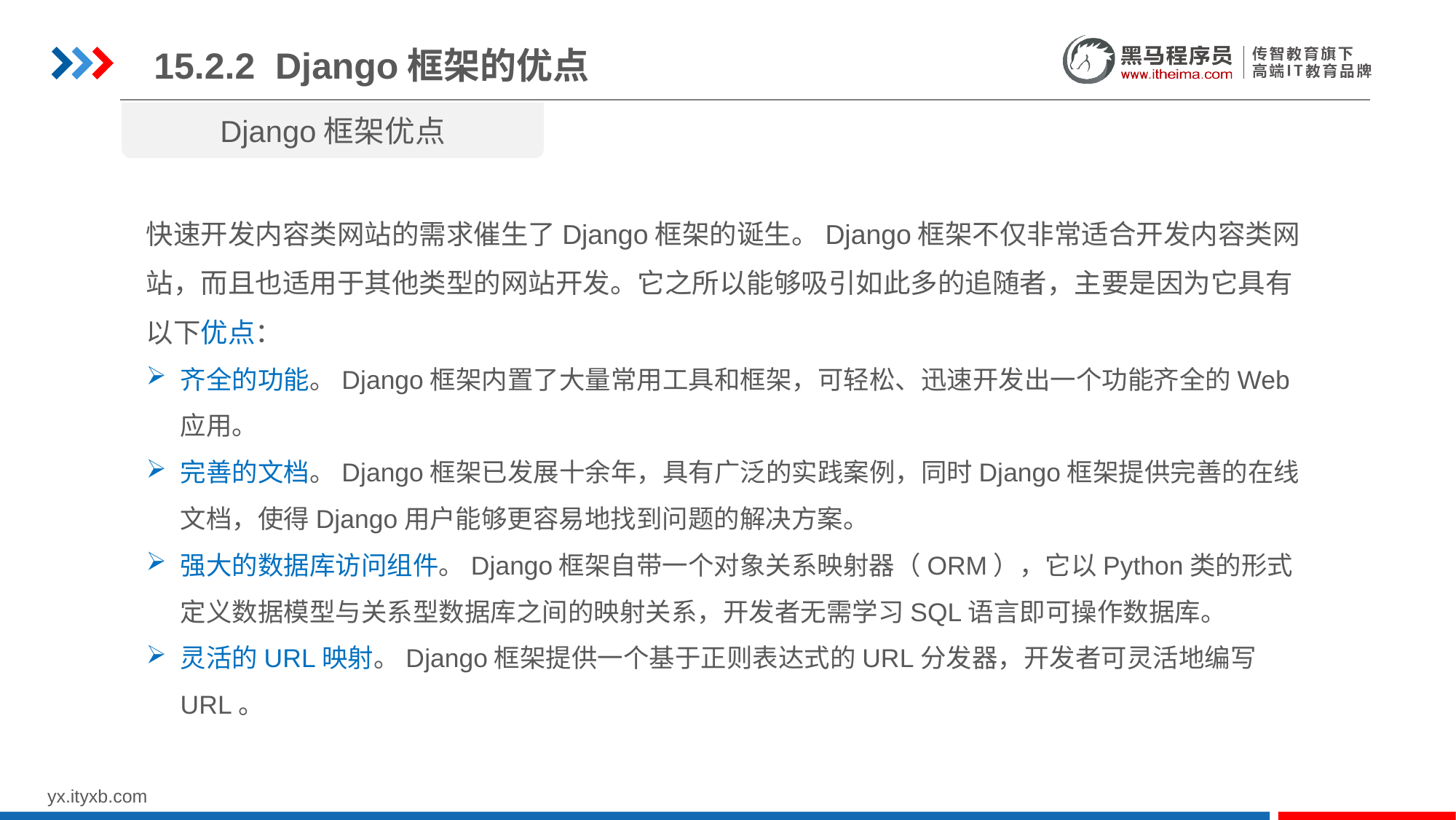

15.2.2  Django框架的优点

Django框架优点
快速开发内容类网站的需求催生了Django框架的诞生。Django框架不仅非常适合开发内容类网站，而且也适用于其他类型的网站开发。它之所以能够吸引如此多的追随者，主要是因为它具有以下优点：
齐全的功能。Django框架内置了大量常用工具和框架，可轻松、迅速开发出一个功能齐全的Web应用。
完善的文档。Django框架已发展十余年，具有广泛的实践案例，同时Django框架提供完善的在线文档，使得Django用户能够更容易地找到问题的解决方案。
强大的数据库访问组件。Django框架自带一个对象关系映射器（ORM），它以Python类的形式定义数据模型与关系型数据库之间的映射关系，开发者无需学习SQL语言即可操作数据库。
灵活的URL映射。Django框架提供一个基于正则表达式的URL分发器，开发者可灵活地编写URL。